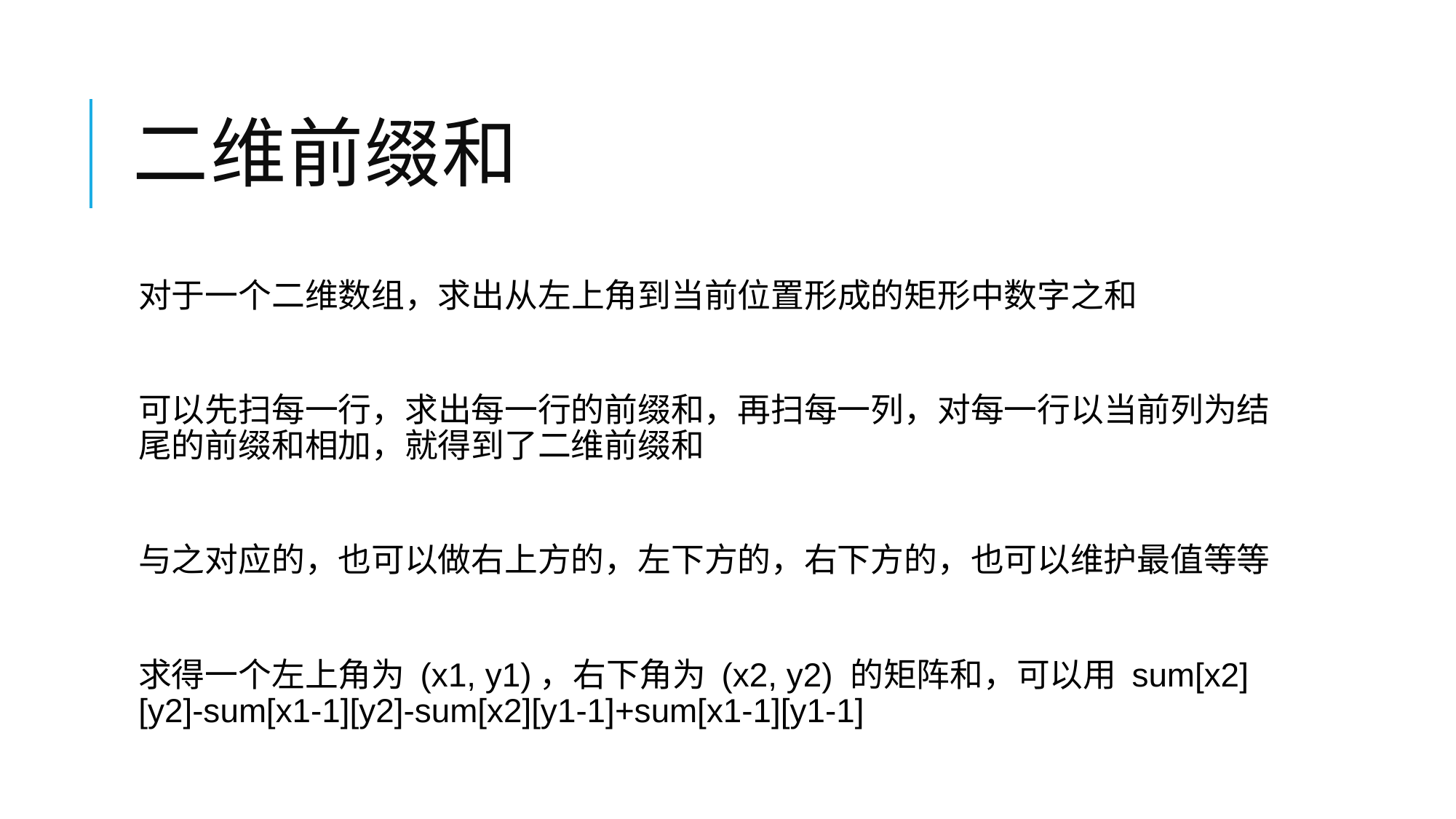

# 二维前缀和
对于一个二维数组，求出从左上角到当前位置形成的矩形中数字之和

可以先扫每一行，求出每一行的前缀和，再扫每一列，对每一行以当前列为结尾的前缀和相加，就得到了二维前缀和

与之对应的，也可以做右上方的，左下方的，右下方的，也可以维护最值等等

求得一个左上角为 (x1, y1)，右下角为 (x2, y2) 的矩阵和，可以用 sum[x2][y2]-sum[x1-1][y2]-sum[x2][y1-1]+sum[x1-1][y1-1]